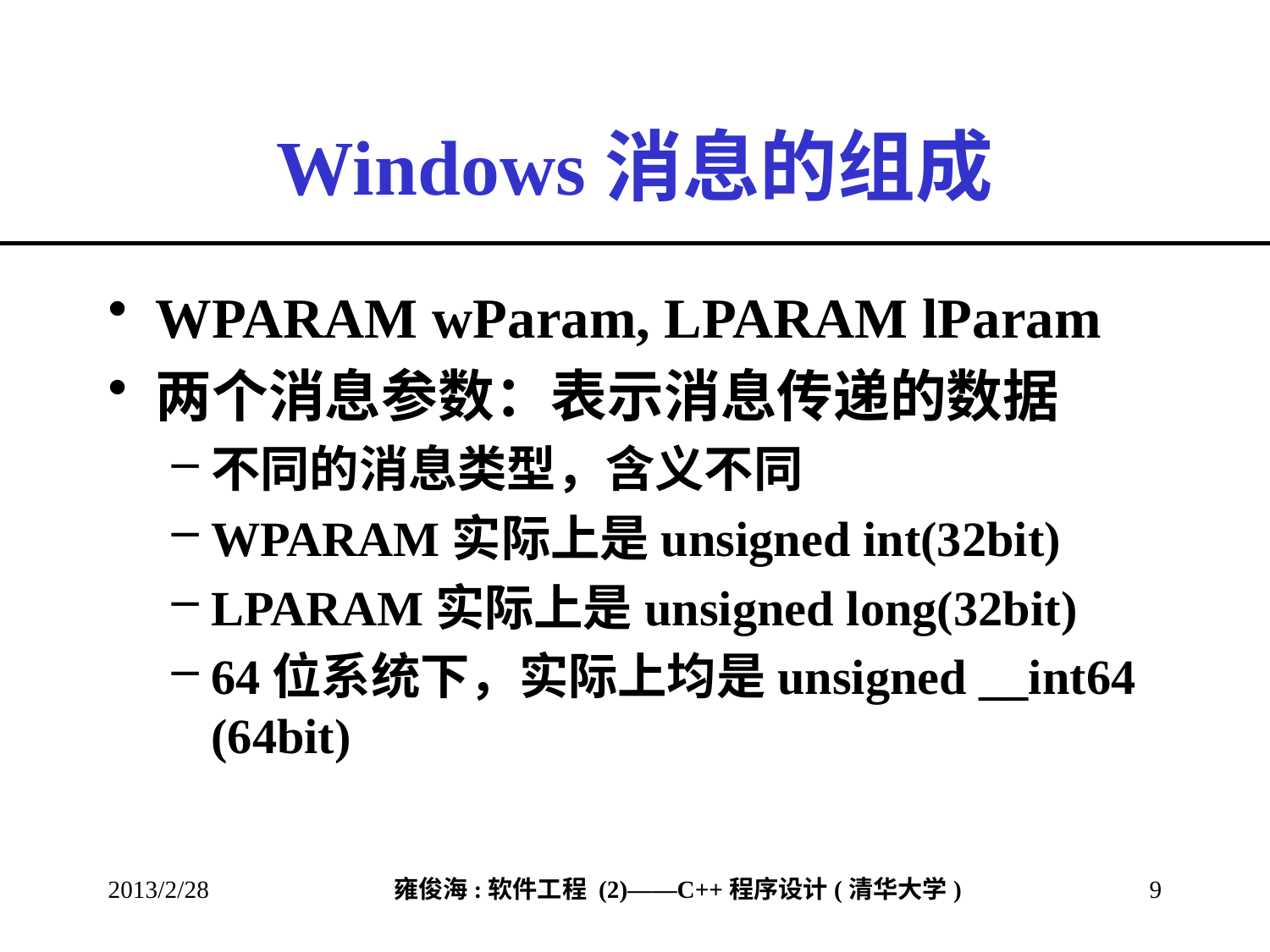

# Windows消息的组成
WPARAM wParam, LPARAM lParam
两个消息参数：表示消息传递的数据
不同的消息类型，含义不同
WPARAM实际上是unsigned int(32bit)
LPARAM实际上是unsigned long(32bit)
64位系统下，实际上均是unsigned __int64 (64bit)
2013/2/28
9